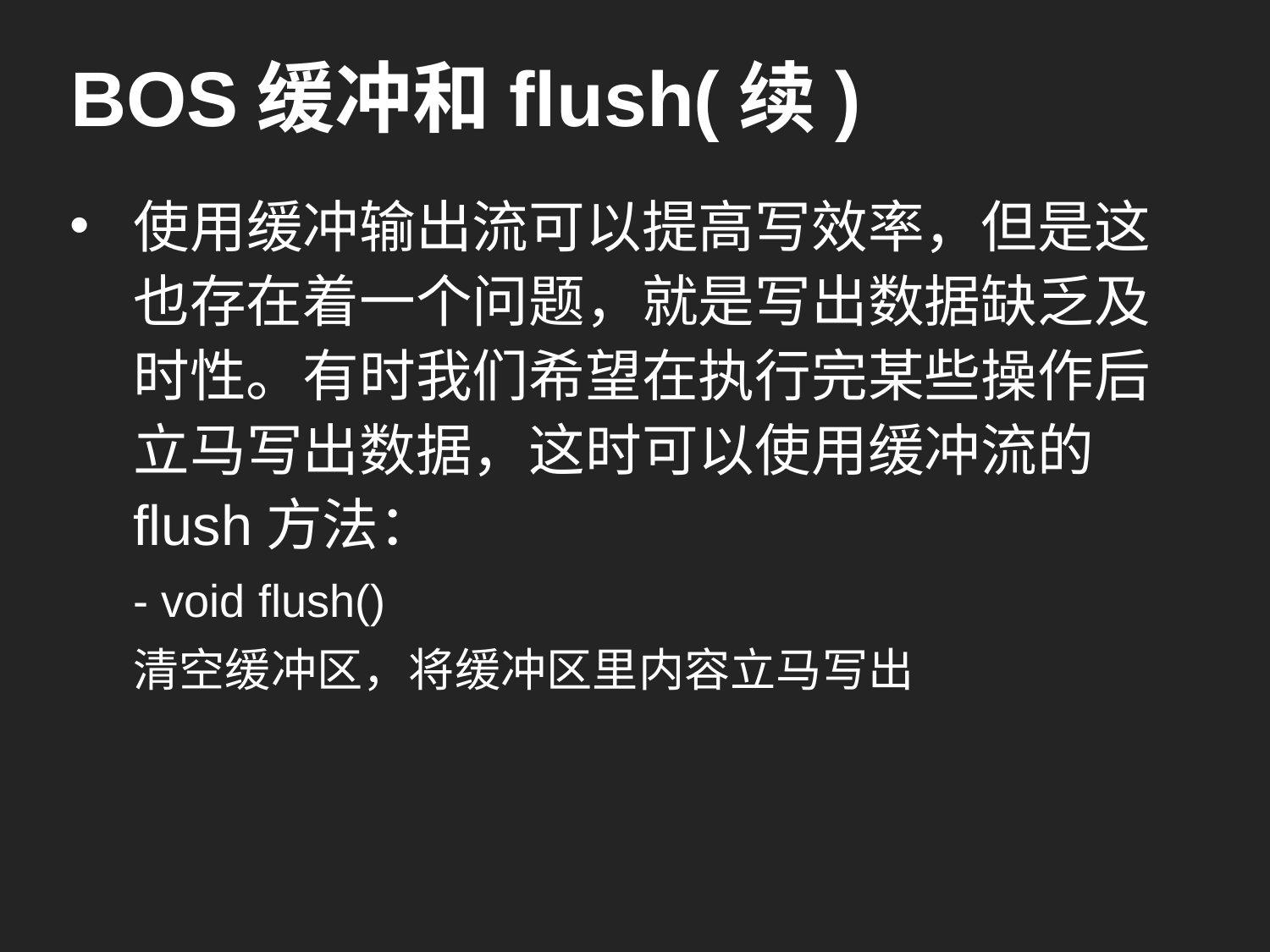

# BOS缓冲和flush(续)
使用缓冲输出流可以提高写效率，但是这也存在着一个问题，就是写出数据缺乏及时性。有时我们希望在执行完某些操作后立马写出数据，这时可以使用缓冲流的flush方法：
- void flush()
清空缓冲区，将缓冲区里内容立马写出